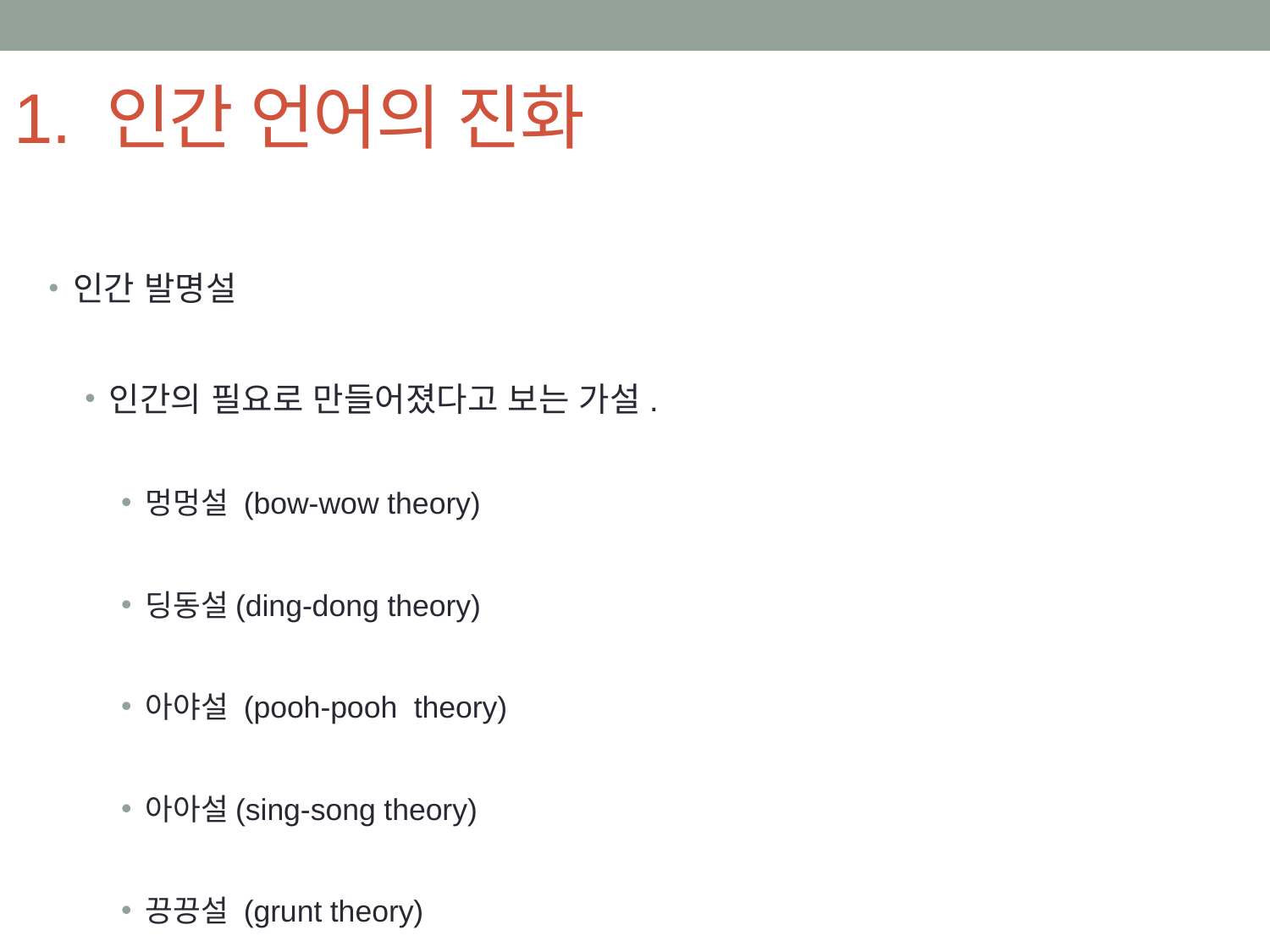

# 1. 인간 언어의 진화

인간 발명설

인간의 필요로 만들어졌다고 보는 가설.

멍멍설 (bow-wow theory)

딩동설(ding-dong theory)

아야설 (pooh-pooh  theory)

아아설(sing-song theory)

끙끙설 (grunt theory)